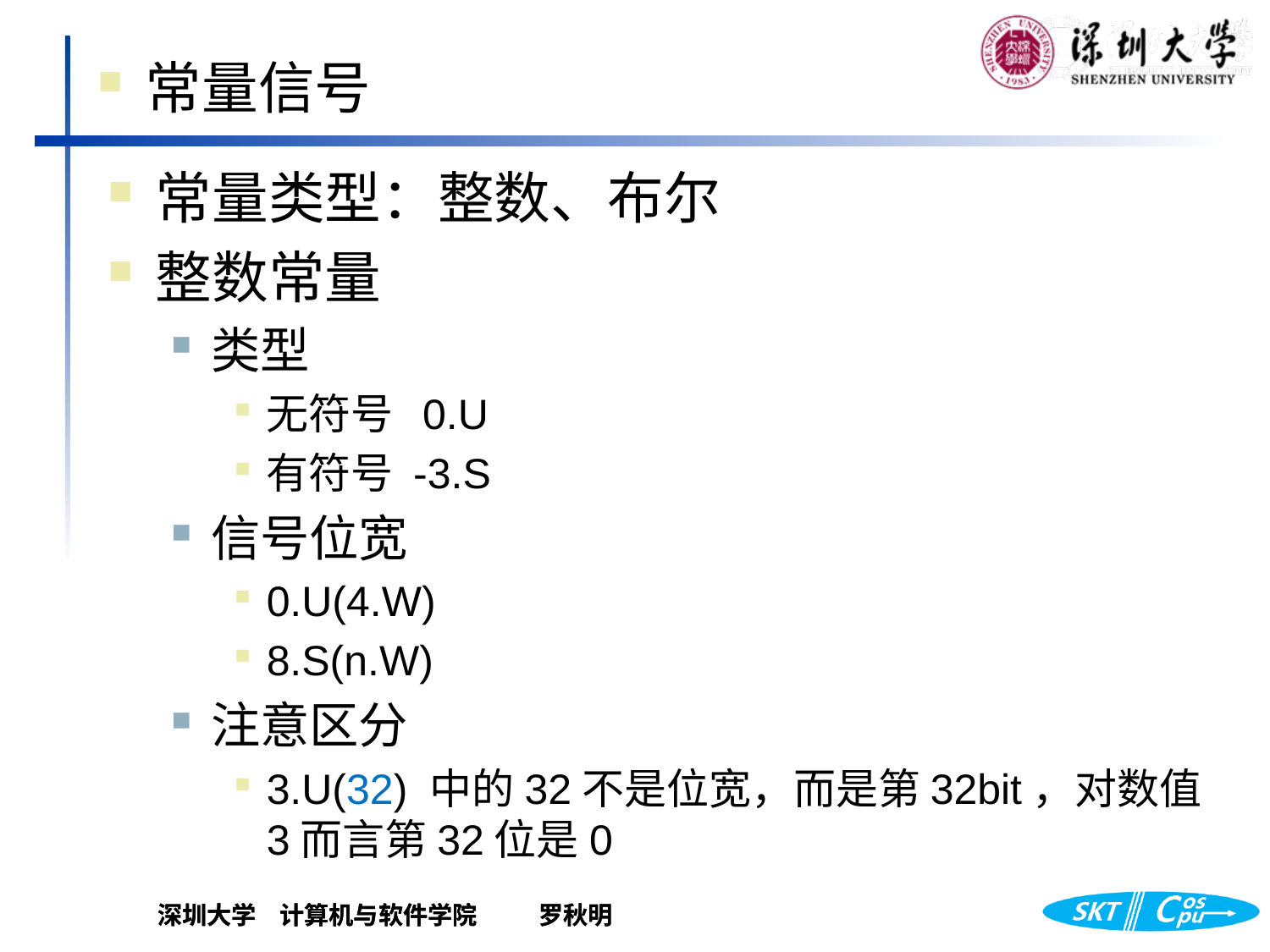

常量信号
常量类型：整数、布尔
整数常量
类型
无符号  0.U
有符号 -3.S
信号位宽
0.U(4.W)
8.S(n.W)
注意区分
3.U(32) 中的32不是位宽，而是第32bit，对数值3而言第32位是0